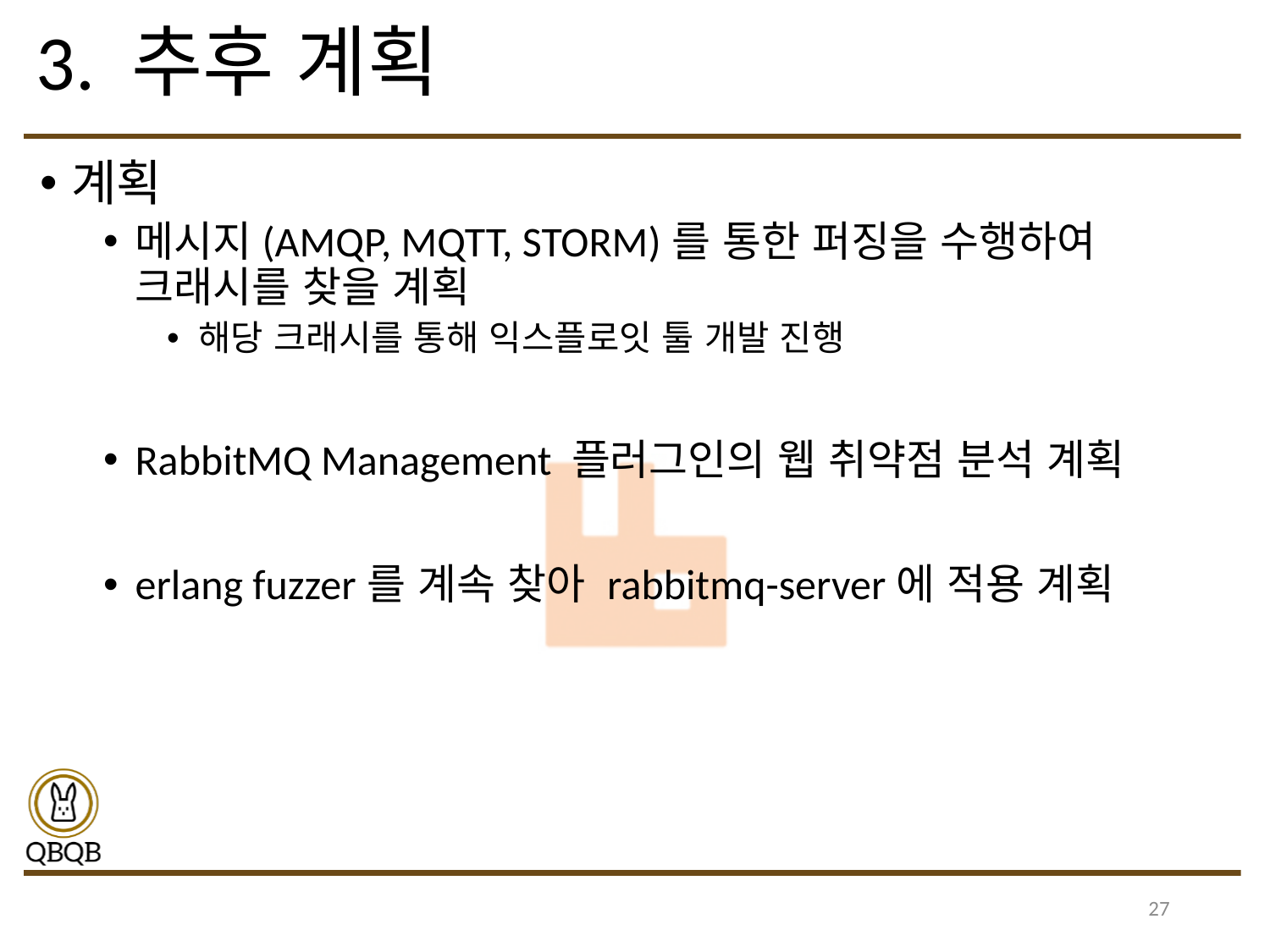

# 3. 추후 계획
계획
메시지(AMQP, MQTT, STORM)를 통한 퍼징을 수행하여 크래시를 찾을 계획
해당 크래시를 통해 익스플로잇 툴 개발 진행

RabbitMQ Management 플러그인의 웹 취약점 분석 계획

erlang fuzzer를 계속 찾아 rabbitmq-server에 적용 계획
27